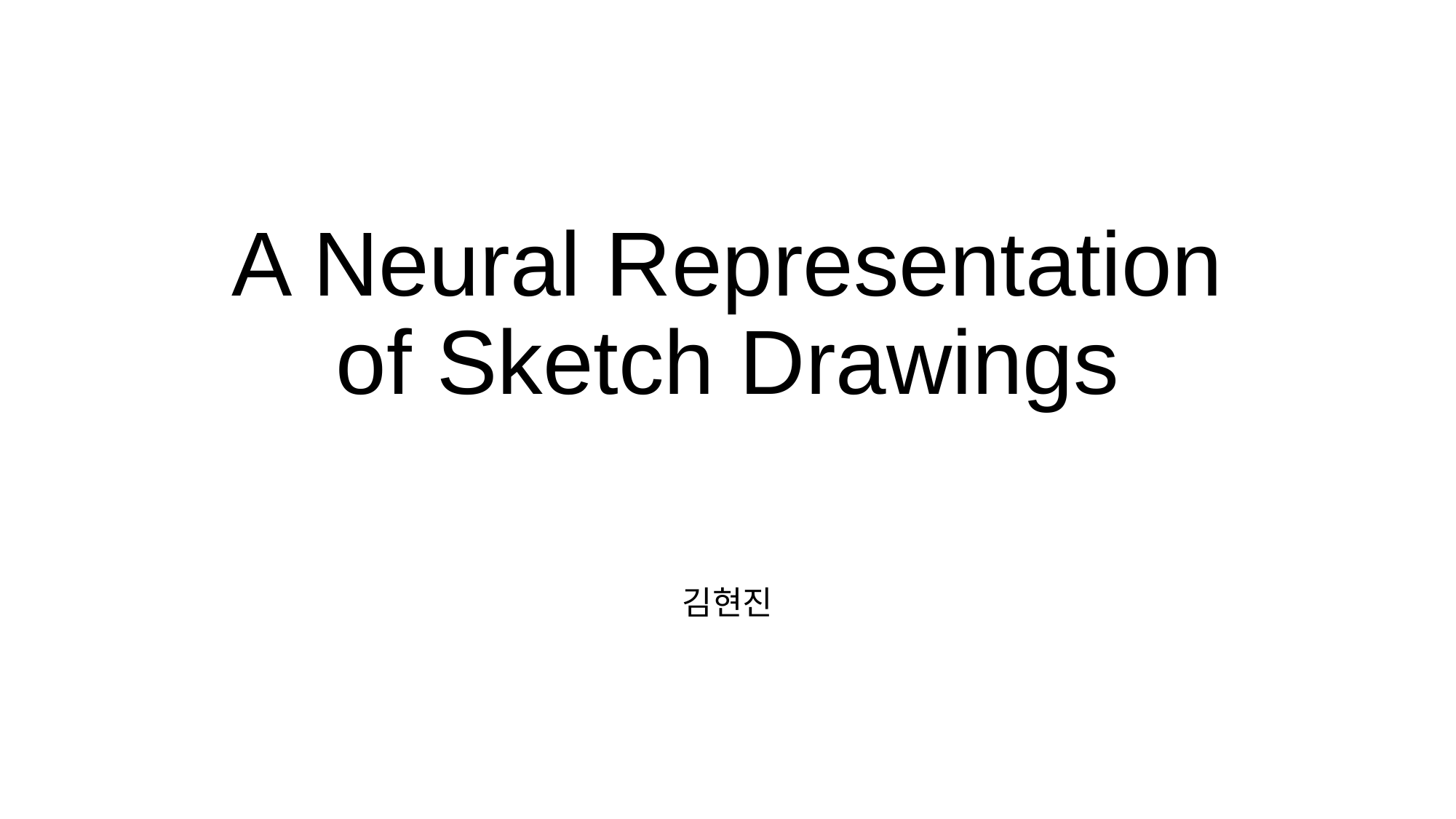

# A Neural Representation of Sketch Drawings

김현진